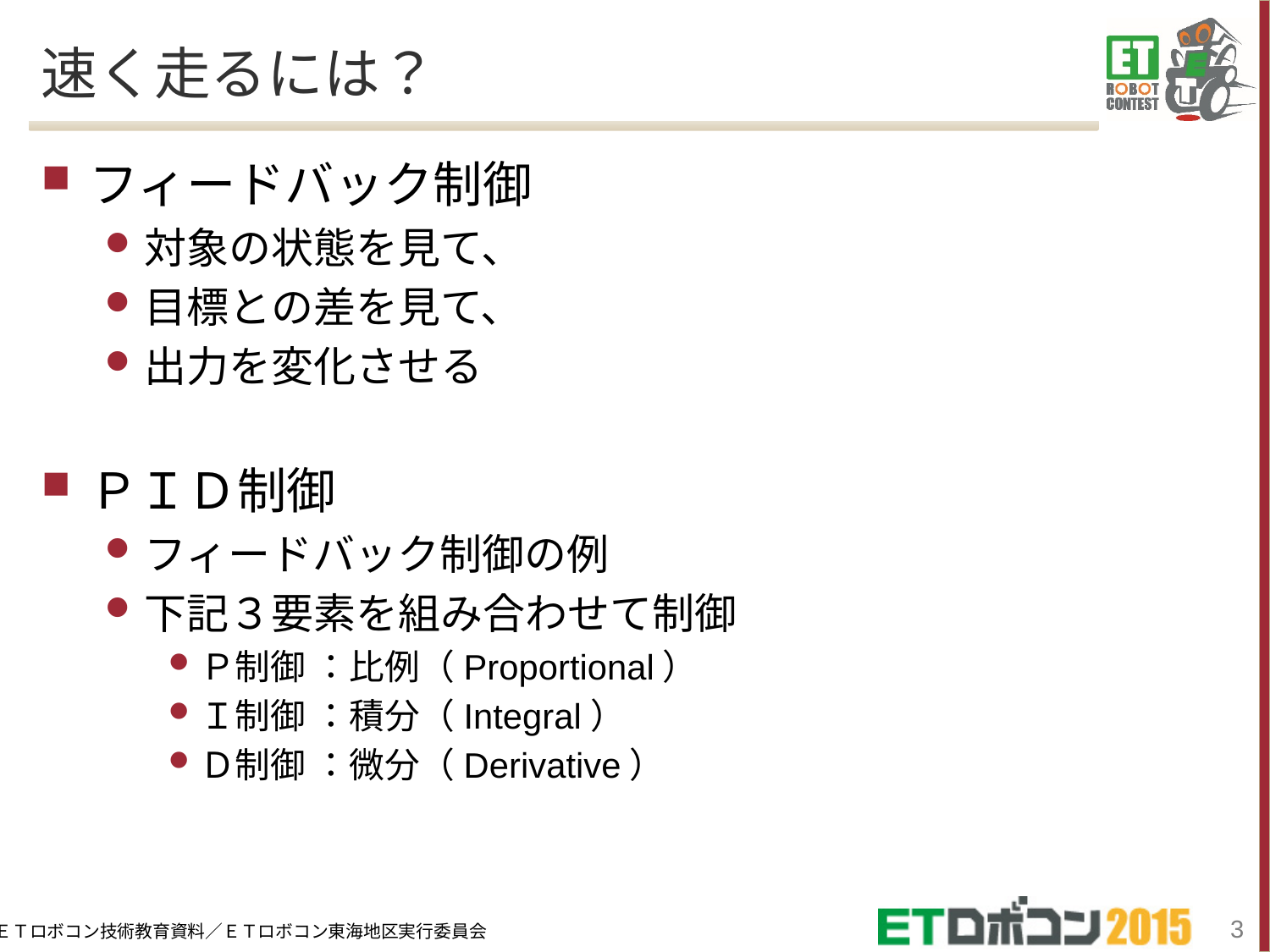

# 速く走るには？
フィードバック制御
対象の状態を見て、
目標との差を見て、
出力を変化させる

ＰＩＤ制御
フィードバック制御の例
下記３要素を組み合わせて制御
Ｐ制御 ：比例（Proportional）
Ｉ制御 ：積分（Integral）
Ｄ制御 ：微分（Derivative）
3